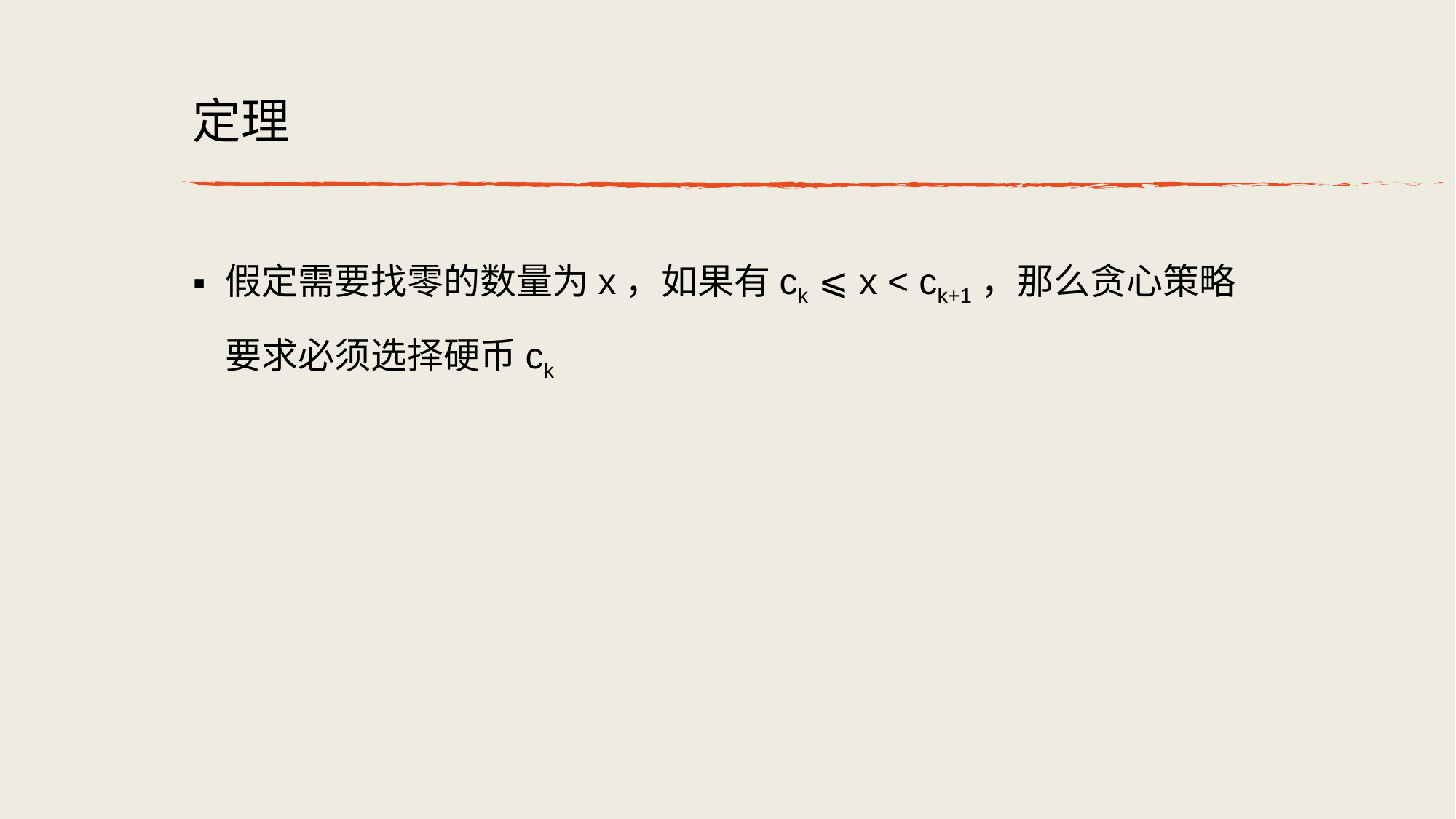

# 定理
假定需要找零的数量为x，如果有ck ⩽ x < ck+1，那么贪⼼策略要求必须选择硬币ck